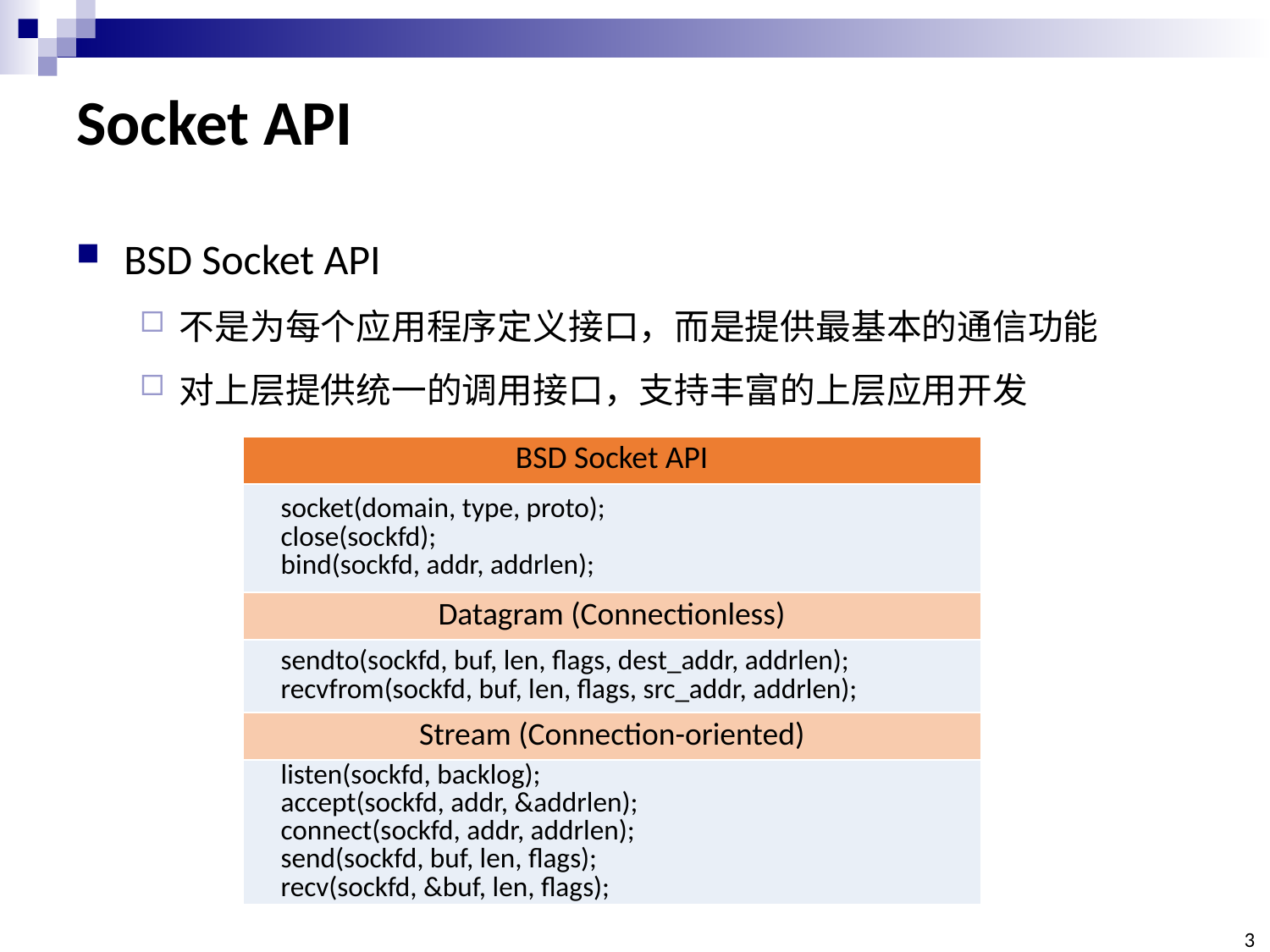

# Socket API
BSD Socket API
不是为每个应用程序定义接口，而是提供最基本的通信功能
对上层提供统一的调用接口，支持丰富的上层应用开发
| BSD Socket API |
| --- |
| socket(domain, type, proto); close(sockfd); bind(sockfd, addr, addrlen); |
| Datagram (Connectionless) |
| sendto(sockfd, buf, len, flags, dest\_addr, addrlen); recvfrom(sockfd, buf, len, flags, src\_addr, addrlen); |
| Stream (Connection-oriented) |
| listen(sockfd, backlog); accept(sockfd, addr, &addrlen); connect(sockfd, addr, addrlen); send(sockfd, buf, len, flags); recv(sockfd, &buf, len, flags); |
3